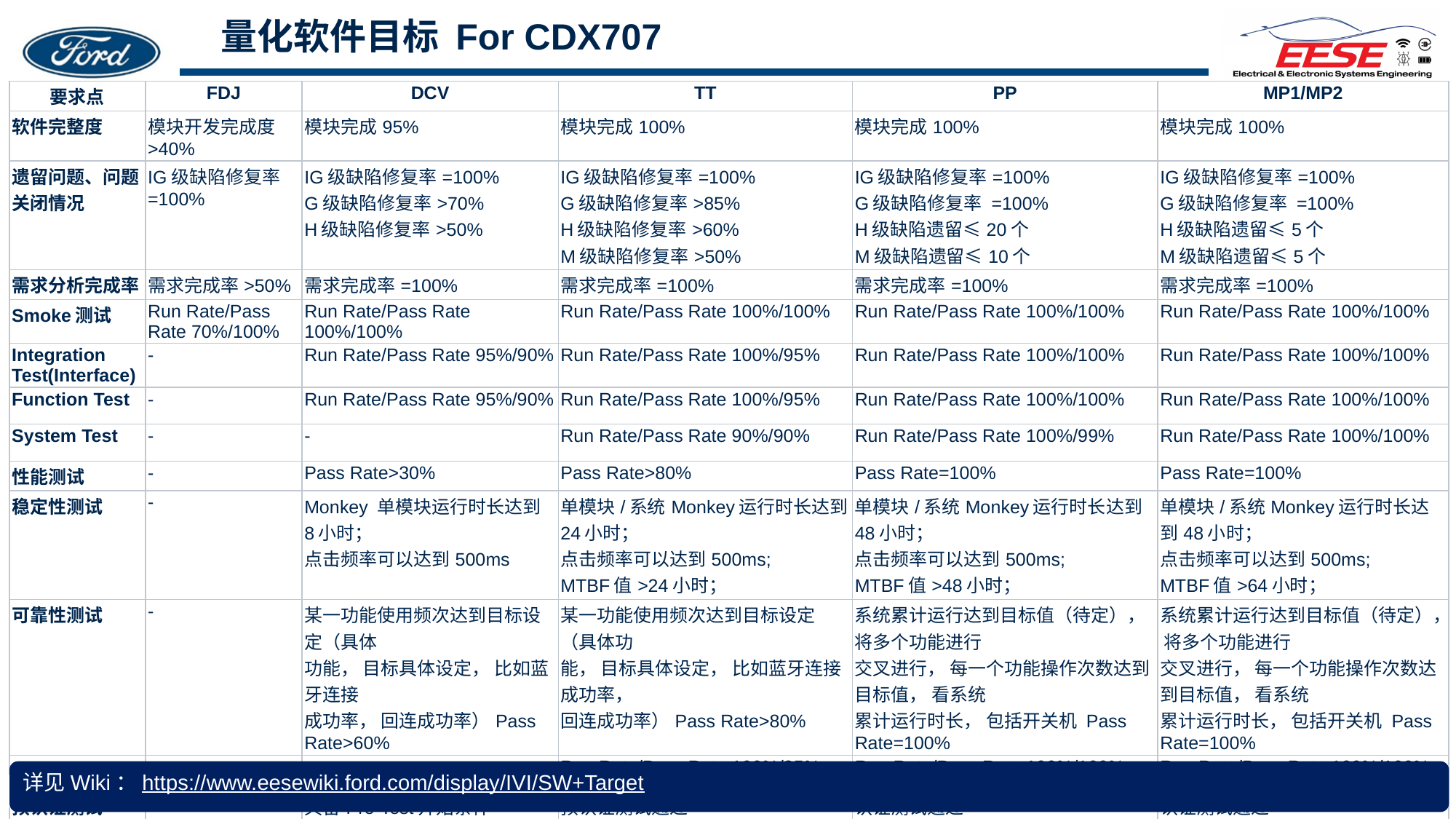

# 量化软件目标 For CDX707
| 要求点 | FDJ | DCV | TT | PP | MP1/MP2 |
| --- | --- | --- | --- | --- | --- |
| 软件完整度 | 模块开发完成度>40% | 模块完成95% | 模块完成100% | 模块完成100% | 模块完成100% |
| 遗留问题、问题关闭情况 | IG级缺陷修复率=100% | IG级缺陷修复率=100% G级缺陷修复率>70% H级缺陷修复率>50% | IG级缺陷修复率=100% G级缺陷修复率>85% H级缺陷修复率>60% M级缺陷修复率>50% | IG级缺陷修复率=100% G级缺陷修复率 =100% H级缺陷遗留≤20个 M级缺陷遗留≤10个 | IG级缺陷修复率=100% G级缺陷修复率 =100% H级缺陷遗留≤5个 M级缺陷遗留≤5个 |
| 需求分析完成率 | 需求完成率>50% | 需求完成率=100% | 需求完成率=100% | 需求完成率=100% | 需求完成率=100% |
| Smoke测试 | Run Rate/Pass Rate 70%/100% | Run Rate/Pass Rate 100%/100% | Run Rate/Pass Rate 100%/100% | Run Rate/Pass Rate 100%/100% | Run Rate/Pass Rate 100%/100% |
| Integration Test(Interface) | - | Run Rate/Pass Rate 95%/90% | Run Rate/Pass Rate 100%/95% | Run Rate/Pass Rate 100%/100% | Run Rate/Pass Rate 100%/100% |
| Function Test | - | Run Rate/Pass Rate 95%/90% | Run Rate/Pass Rate 100%/95% | Run Rate/Pass Rate 100%/100% | Run Rate/Pass Rate 100%/100% |
| System Test | - | - | Run Rate/Pass Rate 90%/90% | Run Rate/Pass Rate 100%/99% | Run Rate/Pass Rate 100%/100% |
| 性能测试 | - | Pass Rate>30% | Pass Rate>80% | Pass Rate=100% | Pass Rate=100% |
| 稳定性测试 | - | Monkey 单模块运行时长达到8小时； 点击频率可以达到500ms | 单模块/系统Monkey运行时长达到24小时； 点击频率可以达到500ms; MTBF值>24小时； | 单模块/系统Monkey运行时长达到48小时； 点击频率可以达到500ms; MTBF值>48小时； | 单模块/系统Monkey运行时长达到48小时； 点击频率可以达到500ms; MTBF值>64小时； |
| 可靠性测试 | - | 某一功能使用频次达到目标设定（具体 功能， 目标具体设定， 比如蓝牙连接 成功率， 回连成功率）Pass Rate>60% | 某一功能使用频次达到目标设定（具体功 能， 目标具体设定， 比如蓝牙连接成功率， 回连成功率）Pass Rate>80% | 系统累计运行达到目标值（待定）， 将多个功能进行 交叉进行， 每一个功能操作次数达到目标值， 看系统 累计运行时长， 包括开关机 Pass Rate=100% | 系统累计运行达到目标值（待定）， 将多个功能进行 交叉进行， 每一个功能操作次数达到目标值， 看系统 累计运行时长， 包括开关机 Pass Rate=100% |
| 兼容性测试 | - | - | Run Rate/Pass Rate 100%/85% | Run Rate/Pass Rate 100%/100% | Run Rate/Pass Rate 100%/100% |
| 预认证测试 | - | 具备Pre-Test开始条件 | 预认证测试通过 | 认证测试通过 | 认证测试通过 |
详见Wiki：https://www.eesewiki.ford.com/display/IVI/SW+Target